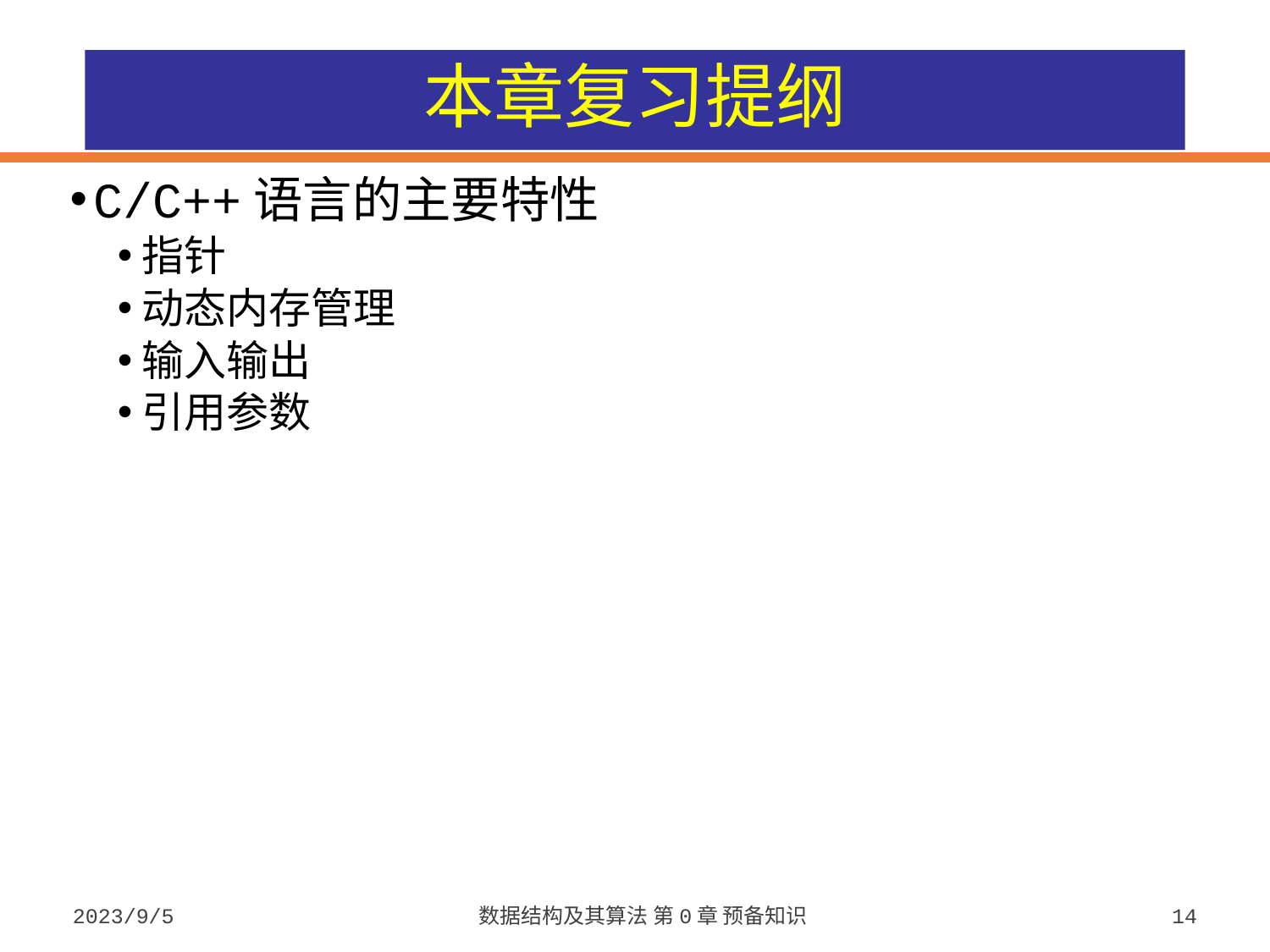

# 本章复习提纲
C/C++语言的主要特性
指针
动态内存管理
输入输出
引用参数
2023/9/5
数据结构及其算法 第0章 预备知识
14